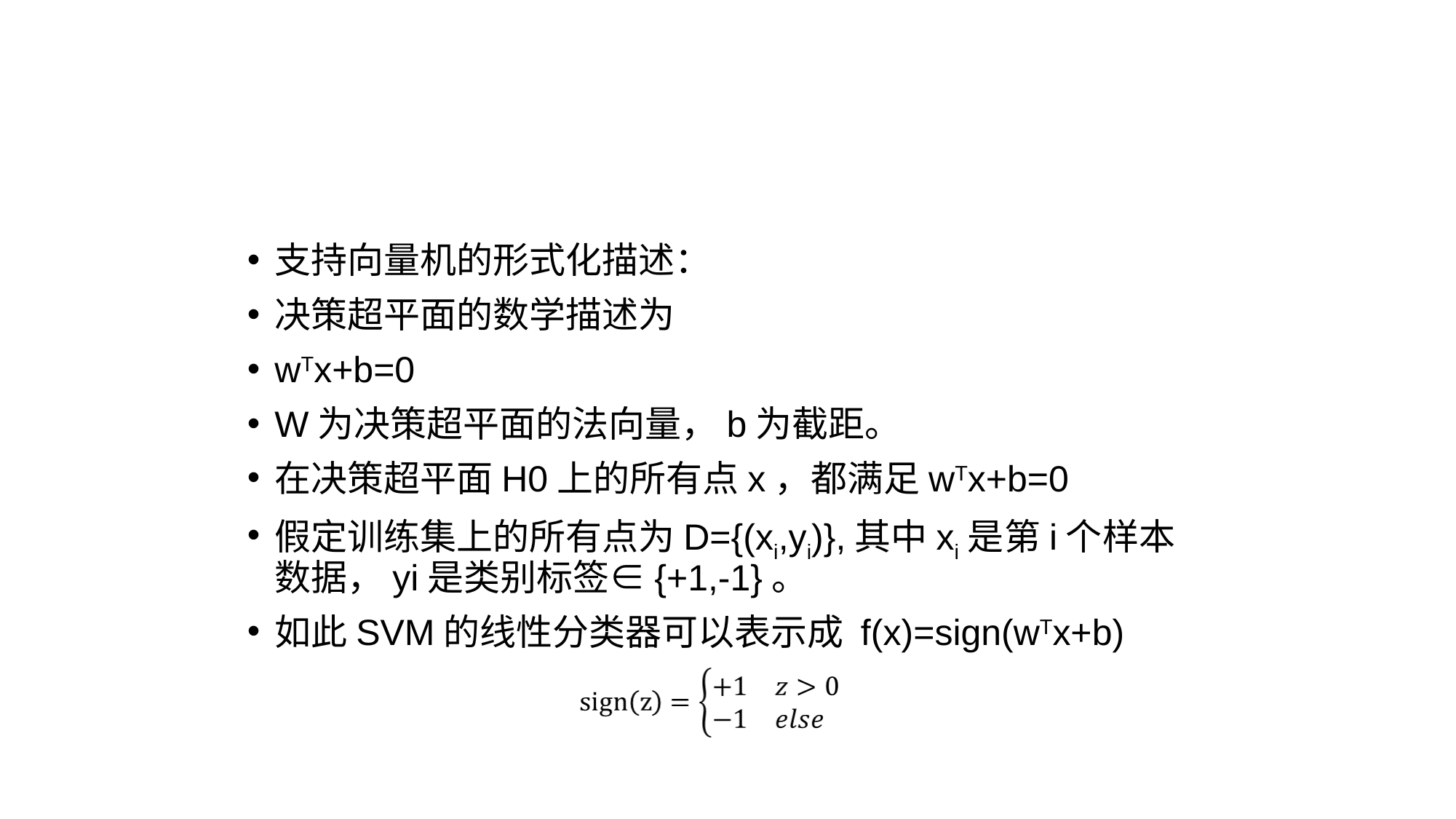

#
支持向量机的形式化描述：
决策超平面的数学描述为
wTx+b=0
W为决策超平面的法向量，b为截距。
在决策超平面H0上的所有点x，都满足wTx+b=0
假定训练集上的所有点为D={(xi,yi)},其中xi是第i个样本数据，yi是类别标签∈{+1,-1}。
如此SVM的线性分类器可以表示成 f(x)=sign(wTx+b)